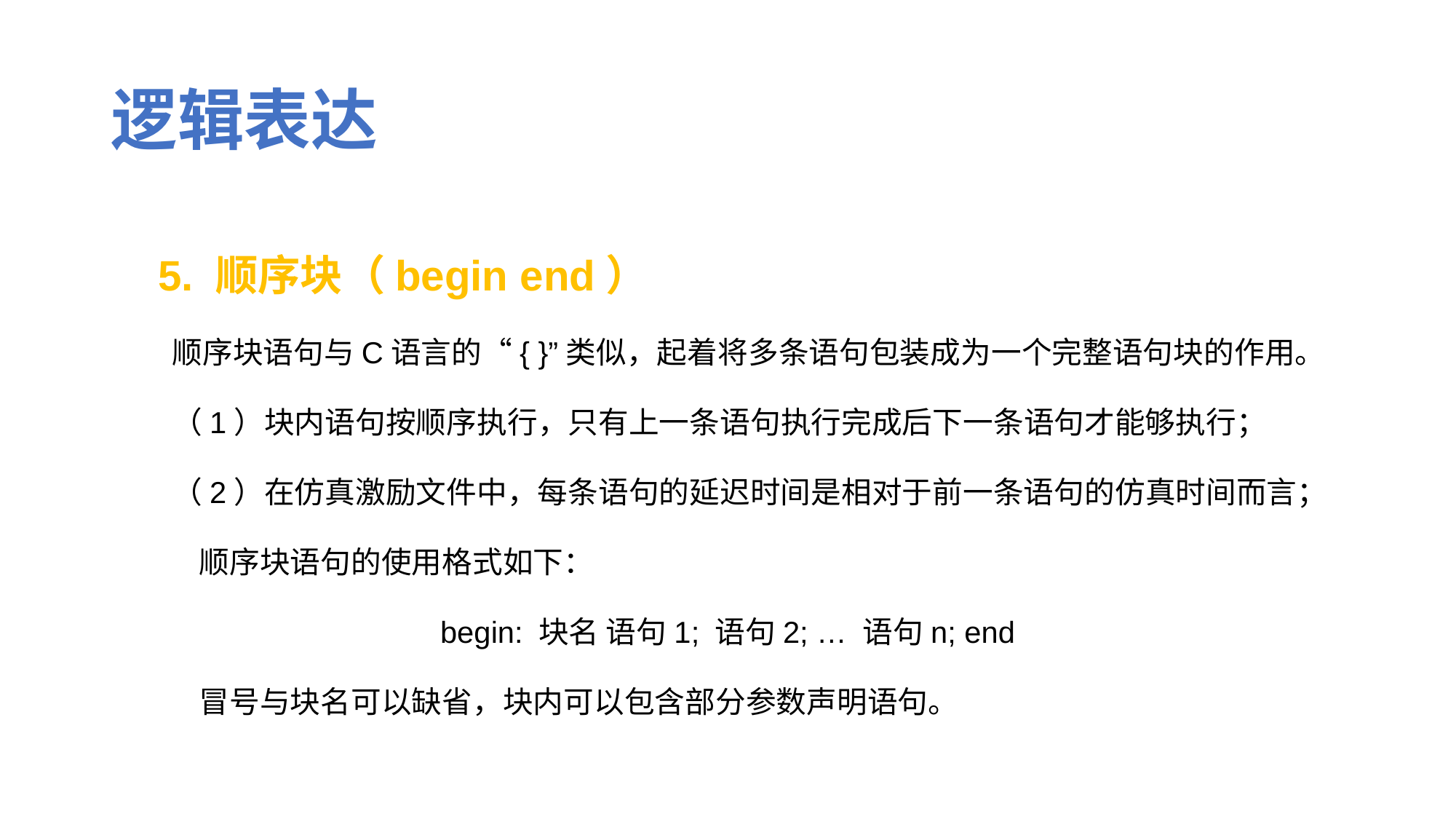

# 逻辑表达
    5. 顺序块（begin end）
        顺序块语句与C语言的“{ }”类似，起着将多条语句包装成为一个完整语句块的作用。
        （1）块内语句按顺序执行，只有上一条语句执行完成后下一条语句才能够执行；
        （2）在仿真激励文件中，每条语句的延迟时间是相对于前一条语句的仿真时间而言；
            顺序块语句的使用格式如下：
begin: 块名 语句1; 语句2; … 语句n; end
            冒号与块名可以缺省，块内可以包含部分参数声明语句。